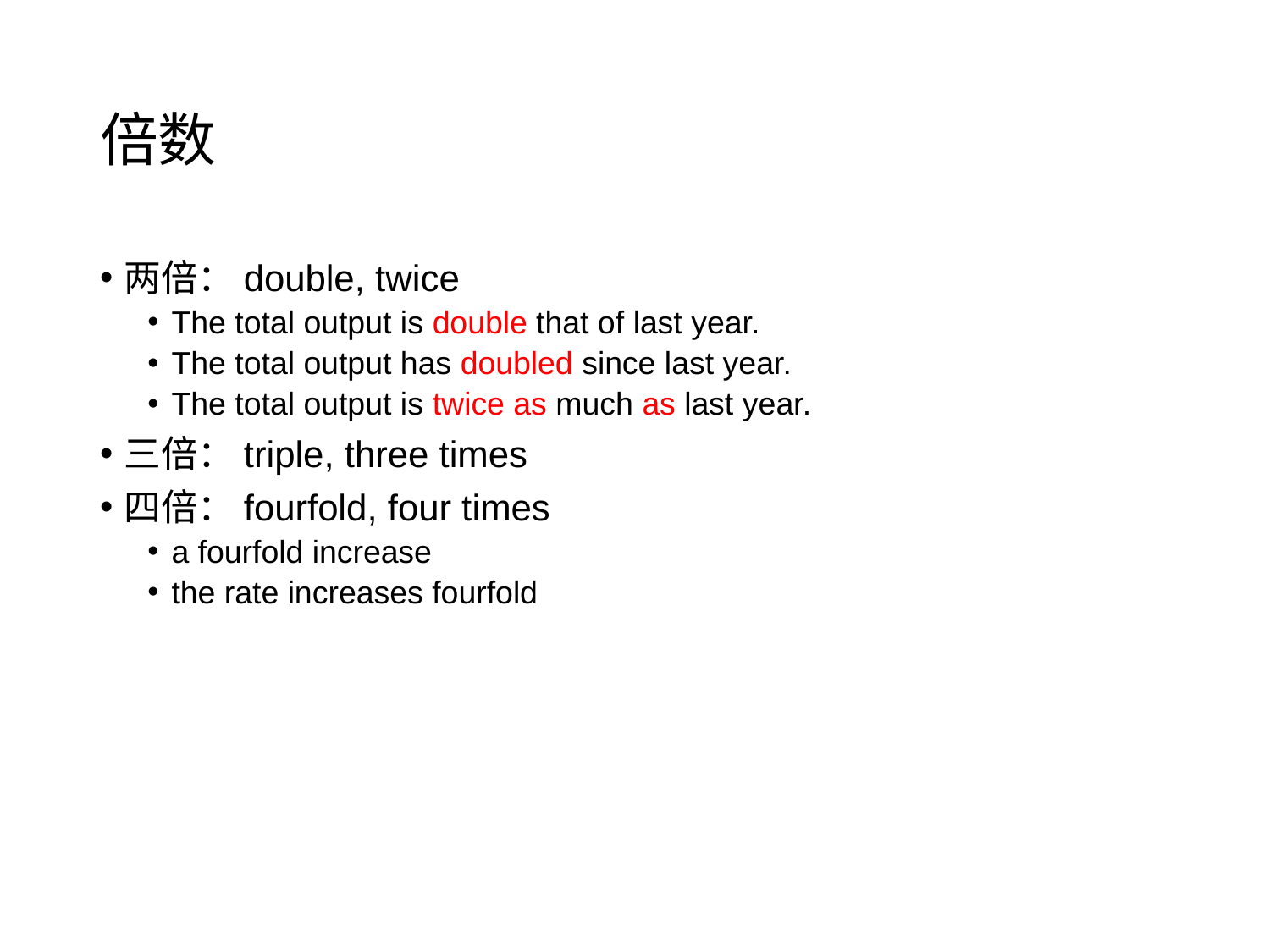

# 倍数
两倍：double, twice
The total output is double that of last year.
The total output has doubled since last year.
The total output is twice as much as last year.
三倍：triple, three times
四倍：fourfold, four times
a fourfold increase
the rate increases fourfold